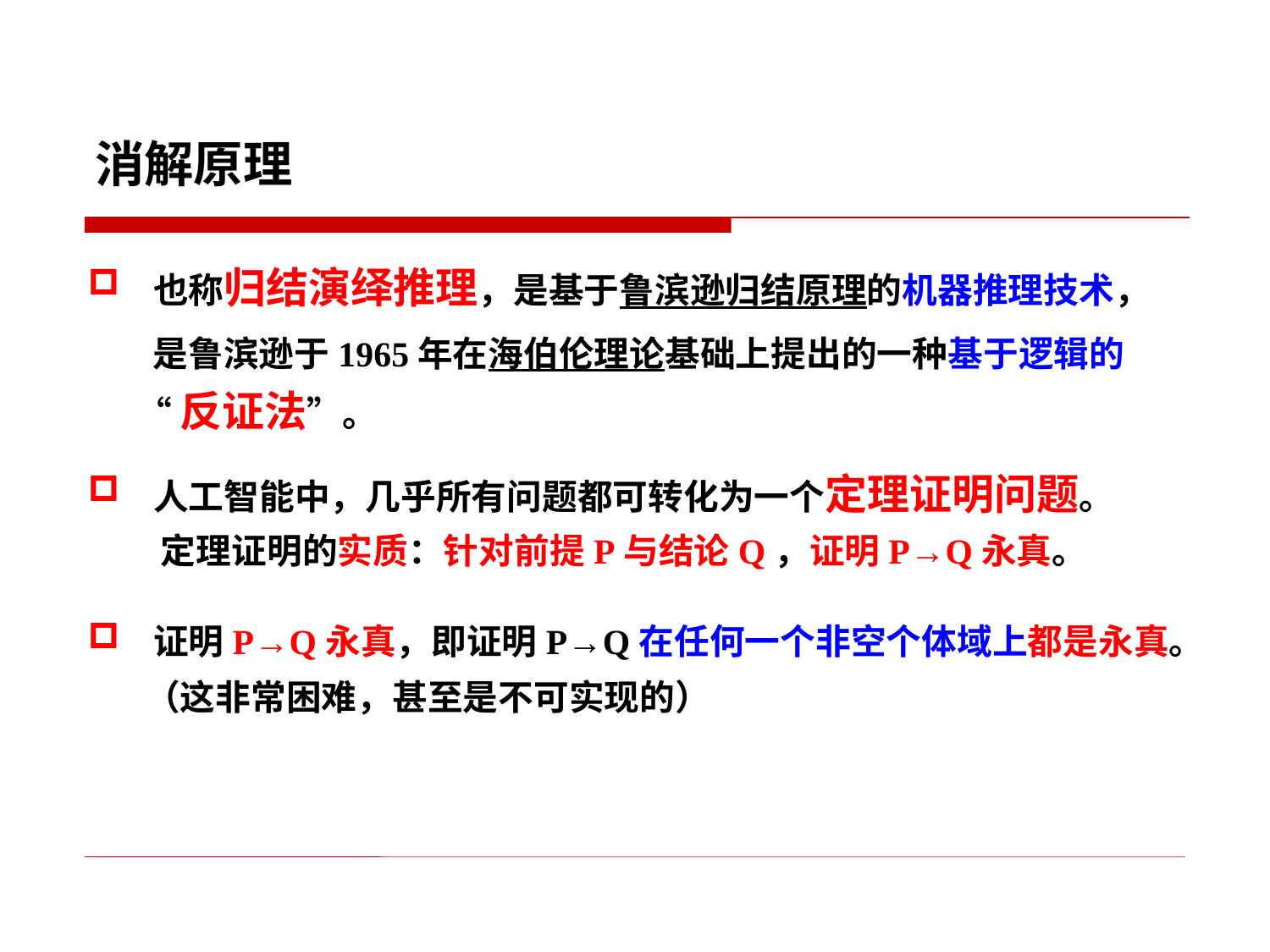

消解原理
也称归结演绎推理，是基于鲁滨逊归结原理的机器推理技术，
       是鲁滨逊于1965年在海伯伦理论基础上提出的一种基于逻辑的
      “反证法”。
人工智能中，几乎所有问题都可转化为一个定理证明问题。
        定理证明的实质：针对前提P与结论Q，证明P→Q永真。
证明P→Q永真，即证明P→Q在任何一个非空个体域上都是永真。
      （这非常困难，甚至是不可实现的）